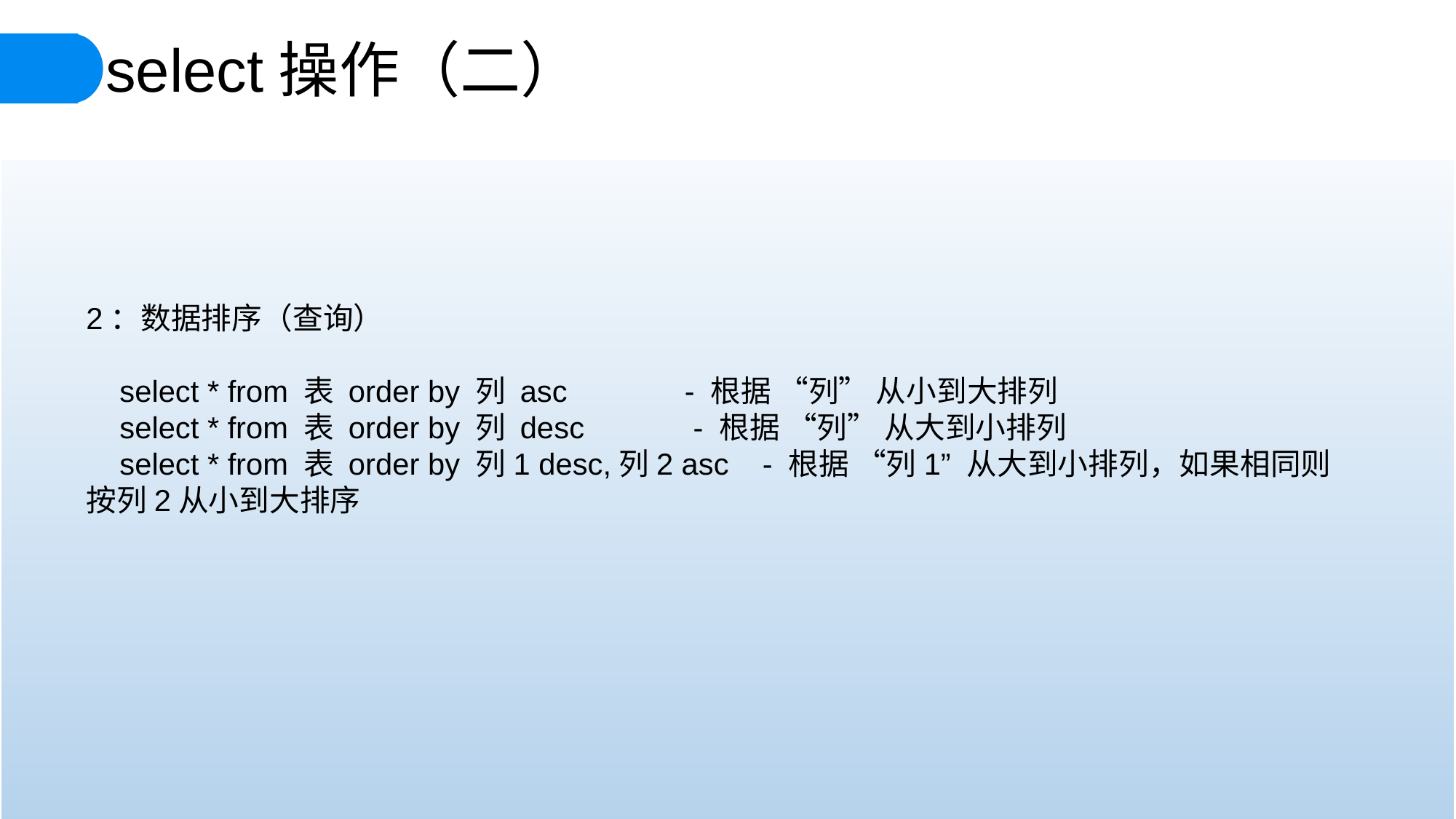

select操作（二）

2：数据排序（查询）

    select * from 表 order by 列 asc              - 根据 “列” 从小到大排列
    select * from 表 order by 列 desc             - 根据 “列” 从大到小排列
    select * from 表 order by 列1 desc,列2 asc    - 根据 “列1” 从大到小排列，如果相同则按列2从小到大排序